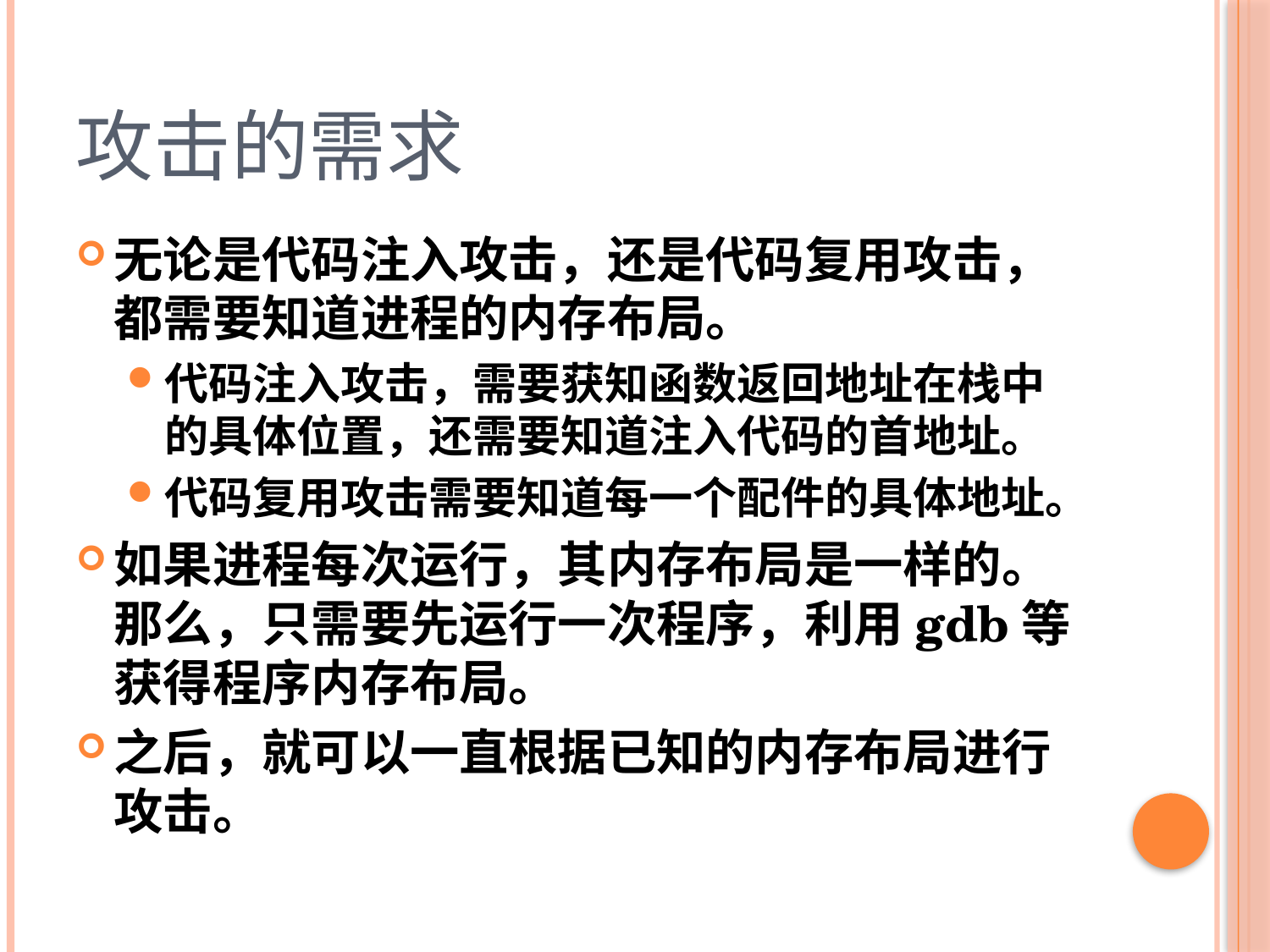

# 攻击的需求
无论是代码注入攻击，还是代码复用攻击，都需要知道进程的内存布局。
代码注入攻击，需要获知函数返回地址在栈中的具体位置，还需要知道注入代码的首地址。
代码复用攻击需要知道每一个配件的具体地址。
如果进程每次运行，其内存布局是一样的。那么，只需要先运行一次程序，利用gdb等获得程序内存布局。
之后，就可以一直根据已知的内存布局进行攻击。